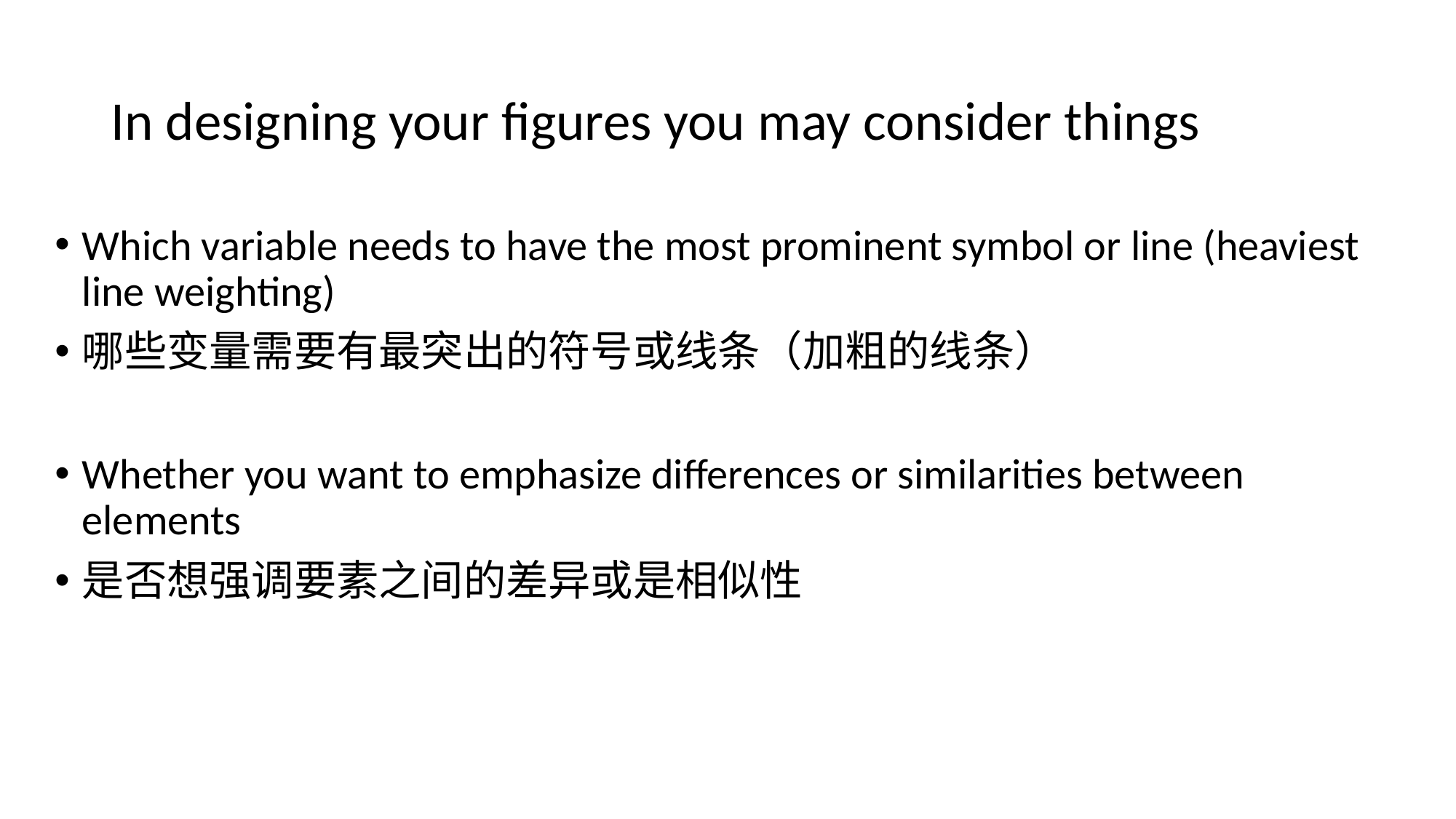

# In designing your figures you may consider things
Which variable needs to have the most prominent symbol or line (heaviest line weighting)
哪些变量需要有最突出的符号或线条（加粗的线条）

Whether you want to emphasize differences or similarities between elements
是否想强调要素之间的差异或是相似性